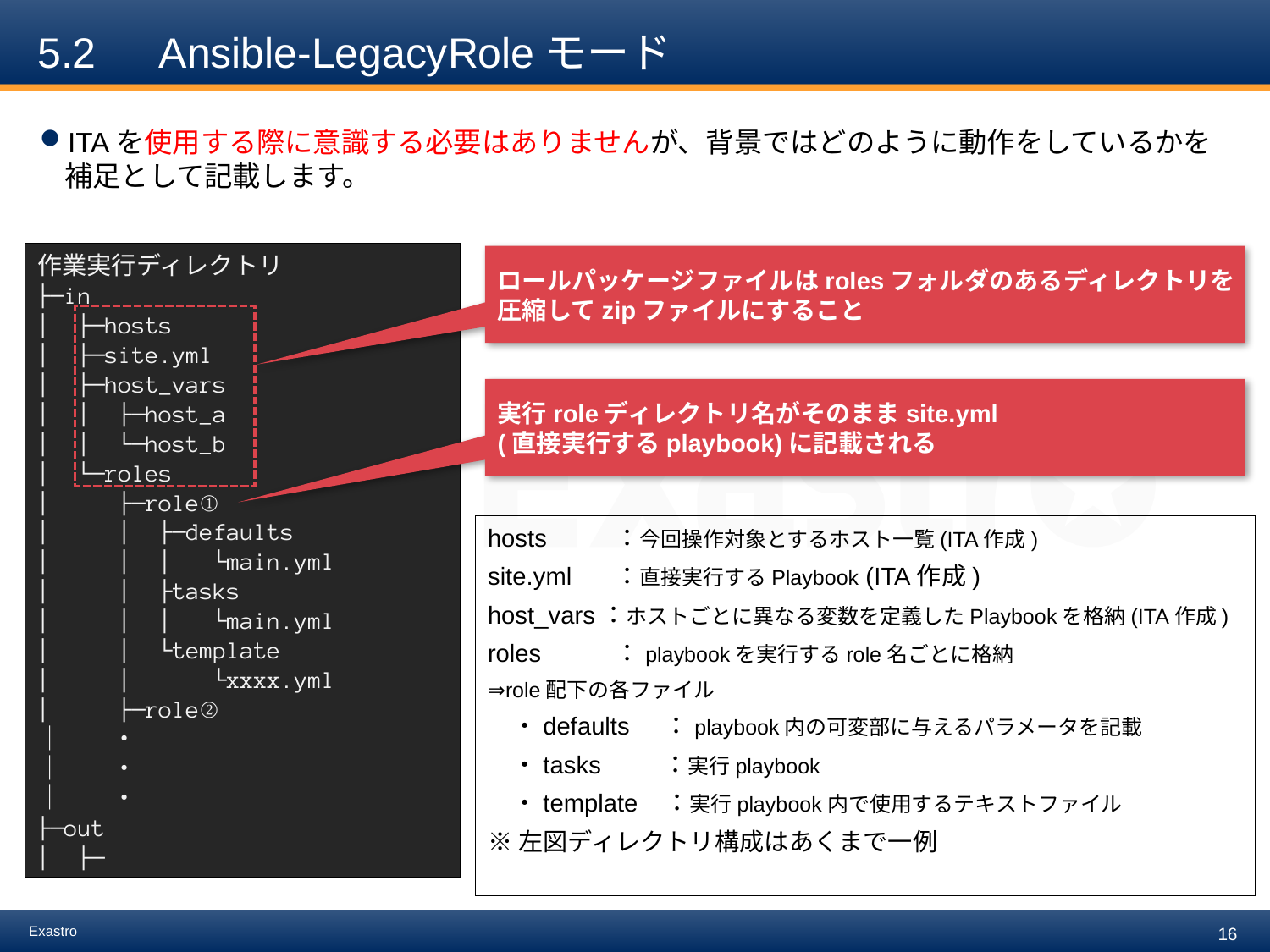

# 5.2　Ansible-LegacyRoleモード
ITAを使用する際に意識する必要はありませんが、背景ではどのように動作をしているかを補足として記載します。
作業実行ディレクトリ
├─in
│  ├─hosts
│  ├─site.yml
│  ├─host_vars
│  │  ├─host_a
│  │  └─host_b
│  └─roles
│     ├─role①
│     │  ├─defaults
│     │  │   └main.yml
│     │  ├tasks
│     │  │   └main.yml
│     │  └template
│     │      └xxxx.yml
│     ├─role②
│        ・
│        ・
│        ・
├─out
│  ├─
ロールパッケージファイルはrolesフォルダのあるディレクトリを
圧縮してzipファイルにすること

実行roleディレクトリ名がそのままsite.yml
(直接実行するplaybook)に記載される
hosts	：今回操作対象とするホスト一覧(ITA作成)
site.yml	：直接実行するPlaybook (ITA作成)
host_vars：ホストごとに異なる変数を定義したPlaybookを格納(ITA作成)
roles	：playbookを実行するrole名ごとに格納
⇒role配下の各ファイル
　・defaults    ：playbook内の可変部に与えるパラメータを記載
　・tasks        ：実行playbook
　・template   ：実行playbook内で使用するテキストファイル
※左図ディレクトリ構成はあくまで一例